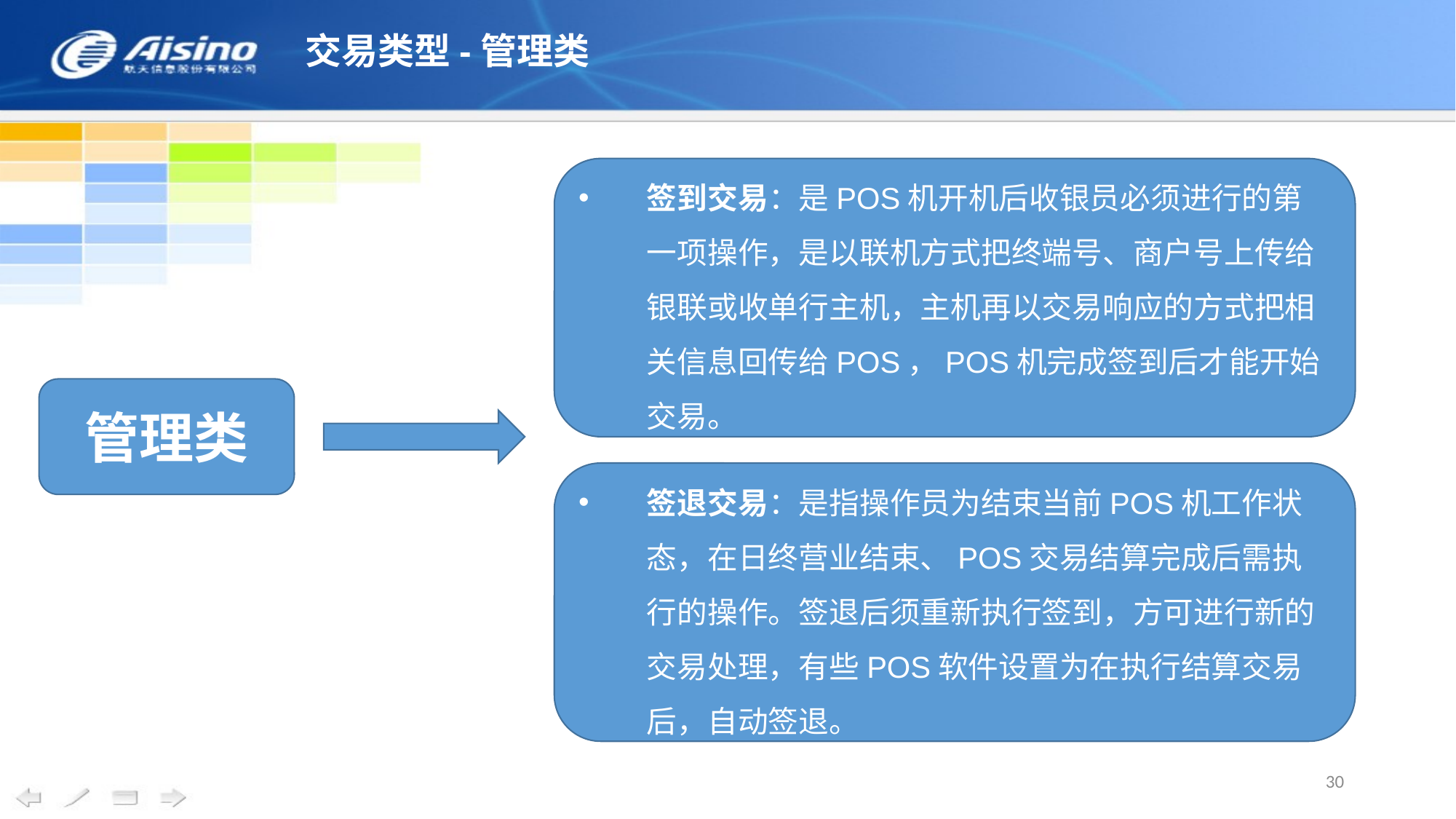

交易类型-管理类
签到交易：是POS机开机后收银员必须进行的第一项操作，是以联机方式把终端号、商户号上传给银联或收单行主机，主机再以交易响应的方式把相关信息回传给POS，POS机完成签到后才能开始交易。
管理类

签退交易：是指操作员为结束当前POS机工作状态，在日终营业结束、POS交易结算完成后需执行的操作。签退后须重新执行签到，方可进行新的交易处理，有些POS软件设置为在执行结算交易后，自动签退。
30